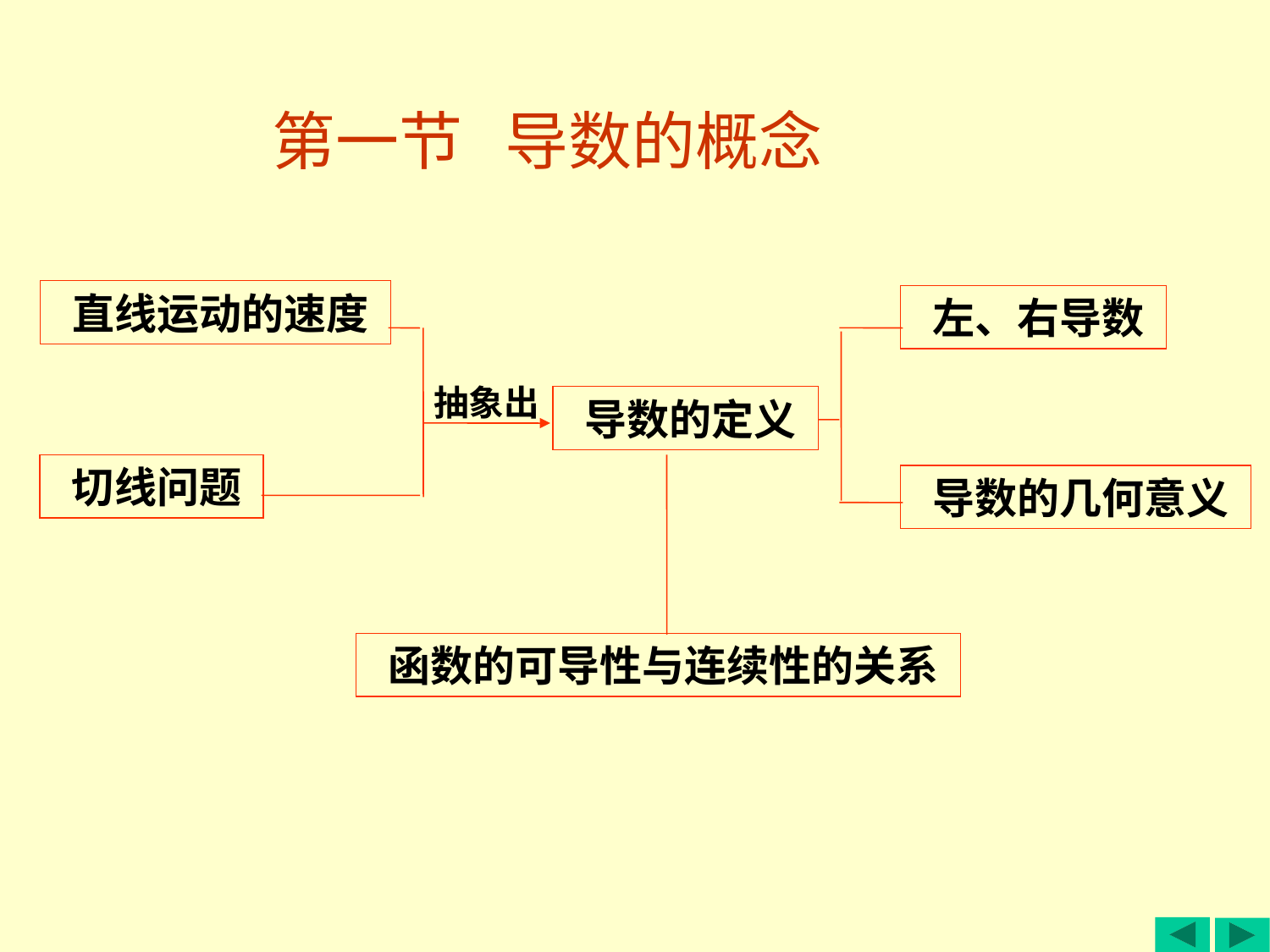

第一节   导数的概念
 直线运动的速度
 左、右导数

抽象出
 导数的定义

 切线问题

 导数的几何意义

 函数的可导性与连续性的关系

3